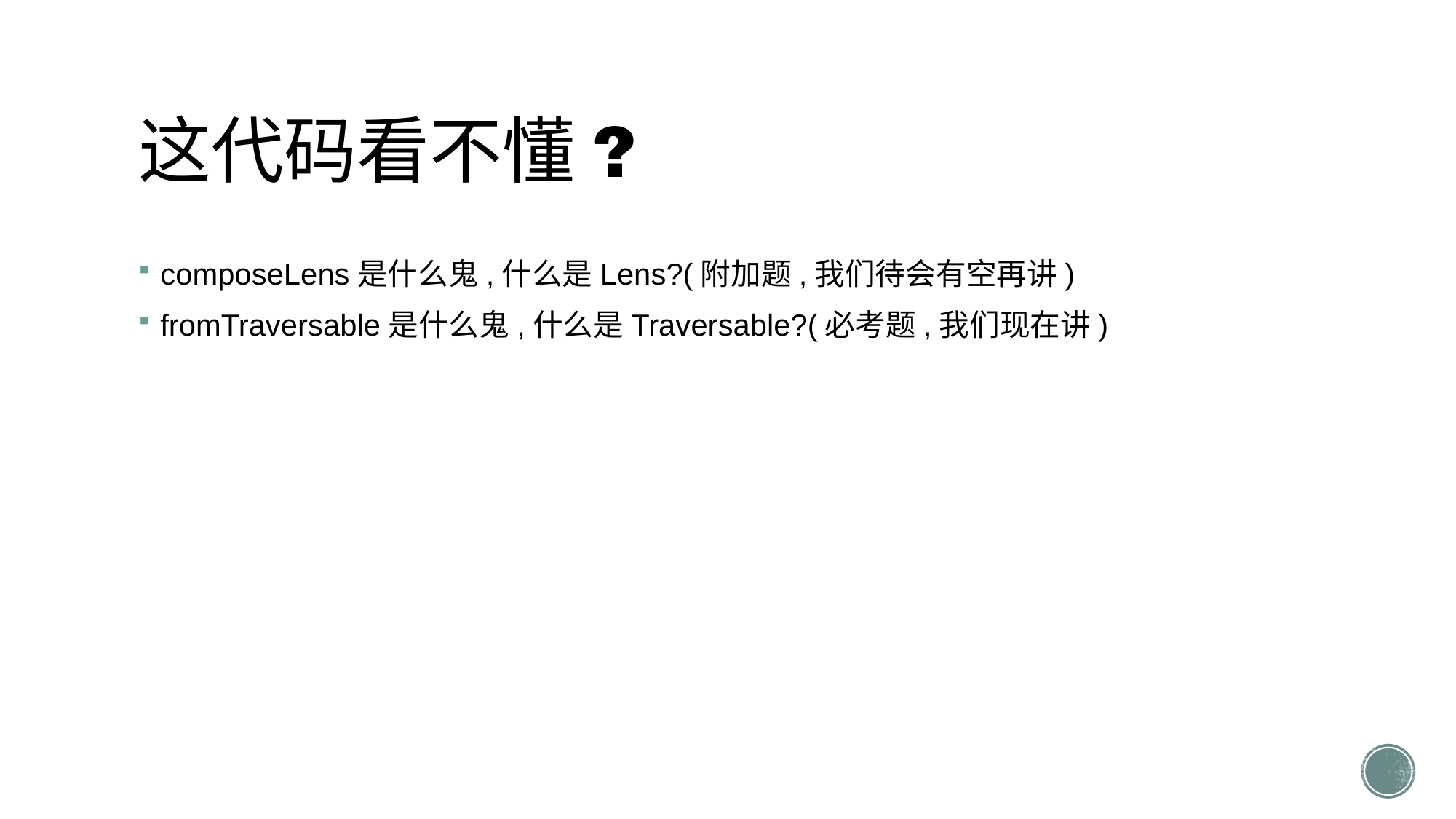

# 这代码看不懂?
composeLens是什么鬼,什么是Lens?(附加题,我们待会有空再讲)
fromTraversable是什么鬼,什么是Traversable?(必考题,我们现在讲)